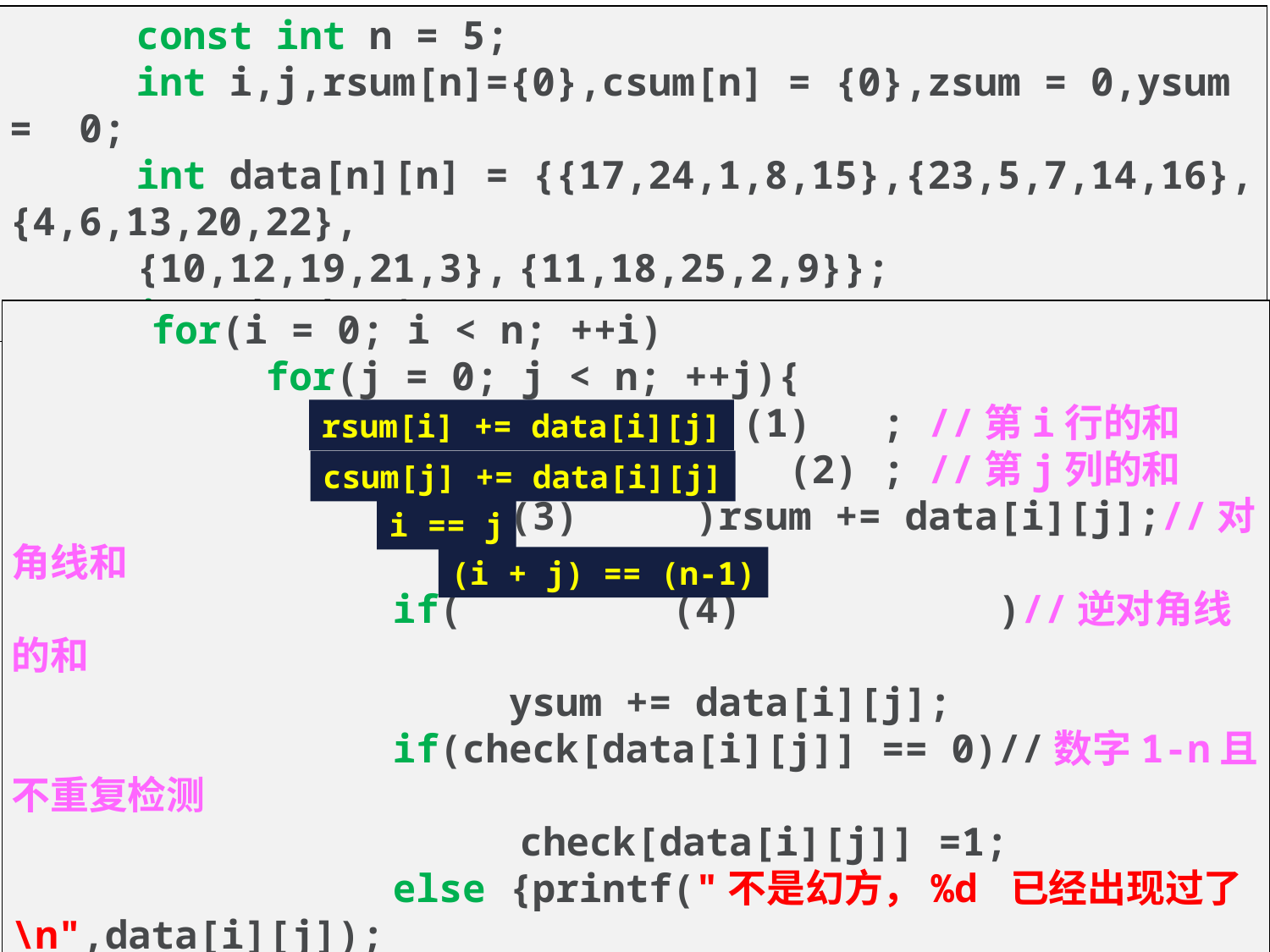

const int n = 5;
	int i,j,rsum[n]={0},csum[n] = {0},zsum = 0,ysum =  0;
	int data[n][n] = {{17,24,1,8,15},{23,5,7,14,16},{4,6,13,20,22},
	{10,12,19,21,3},	{11,18,25,2,9}};
	int check[n*n+1] = {0};
      for(i = 0; i < n; ++i)
		for(j = 0; j < n; ++j){
			               (1)   ; //第i行的和
			                 (2) ; //第j列的和
			if(  (3)     )rsum += data[i][j];//对角线和
			if(         (4)           )//逆对角线的和
			     ysum += data[i][j];
			if(check[data[i][j]] == 0)//数字1-n且不重复检测
				check[data[i][j]] =1;
			else {printf("不是幻方，%d 已经出现过了\n",data[i][j]);
				return -1;
			}
     }
rsum[i] += data[i][j]
csum[j] += data[i][j]
i == j
(i + j) == (n-1)